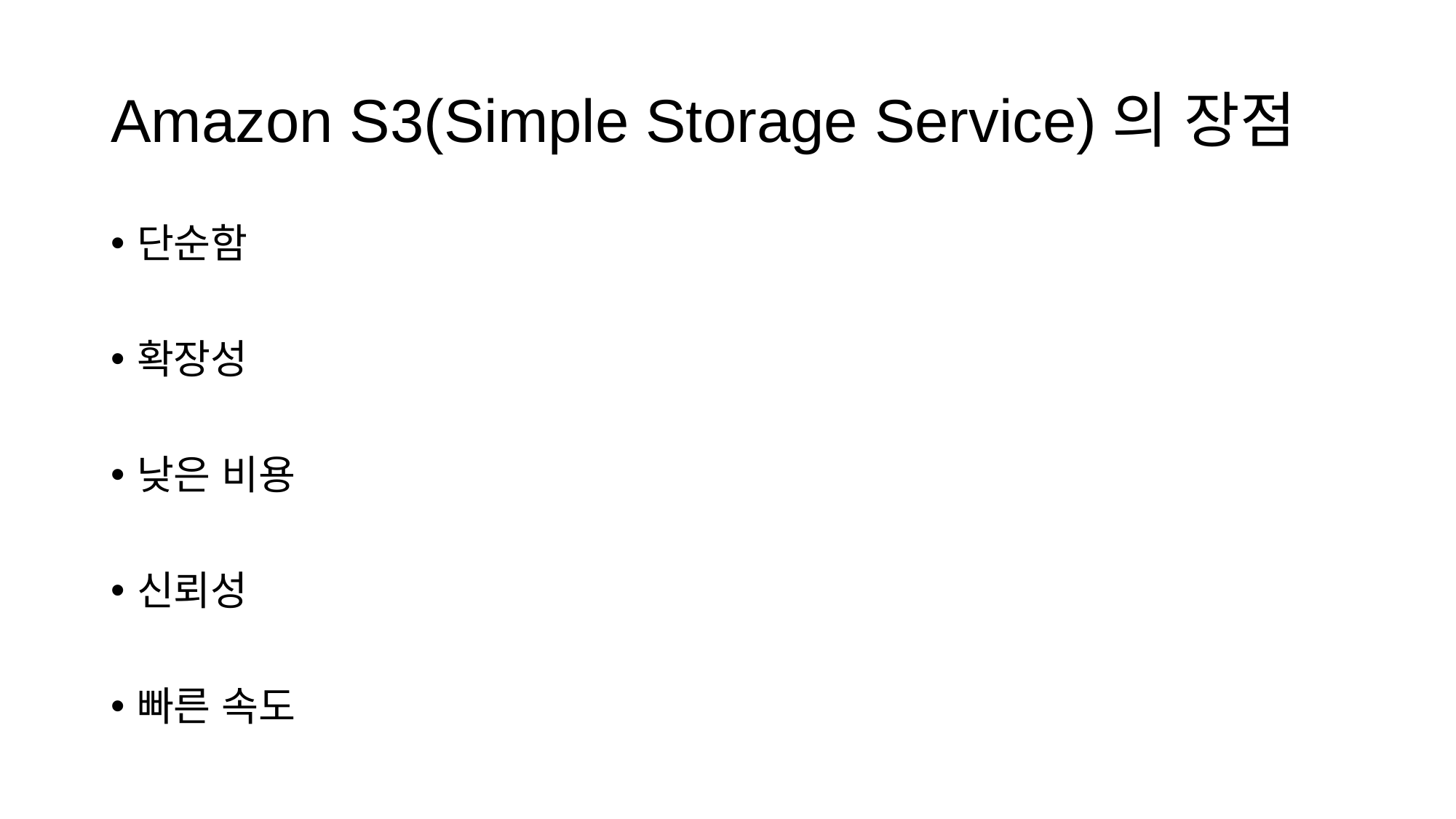

# Amazon S3(Simple Storage Service)의 장점
단순함

확장성

낮은 비용

신뢰성

빠른 속도